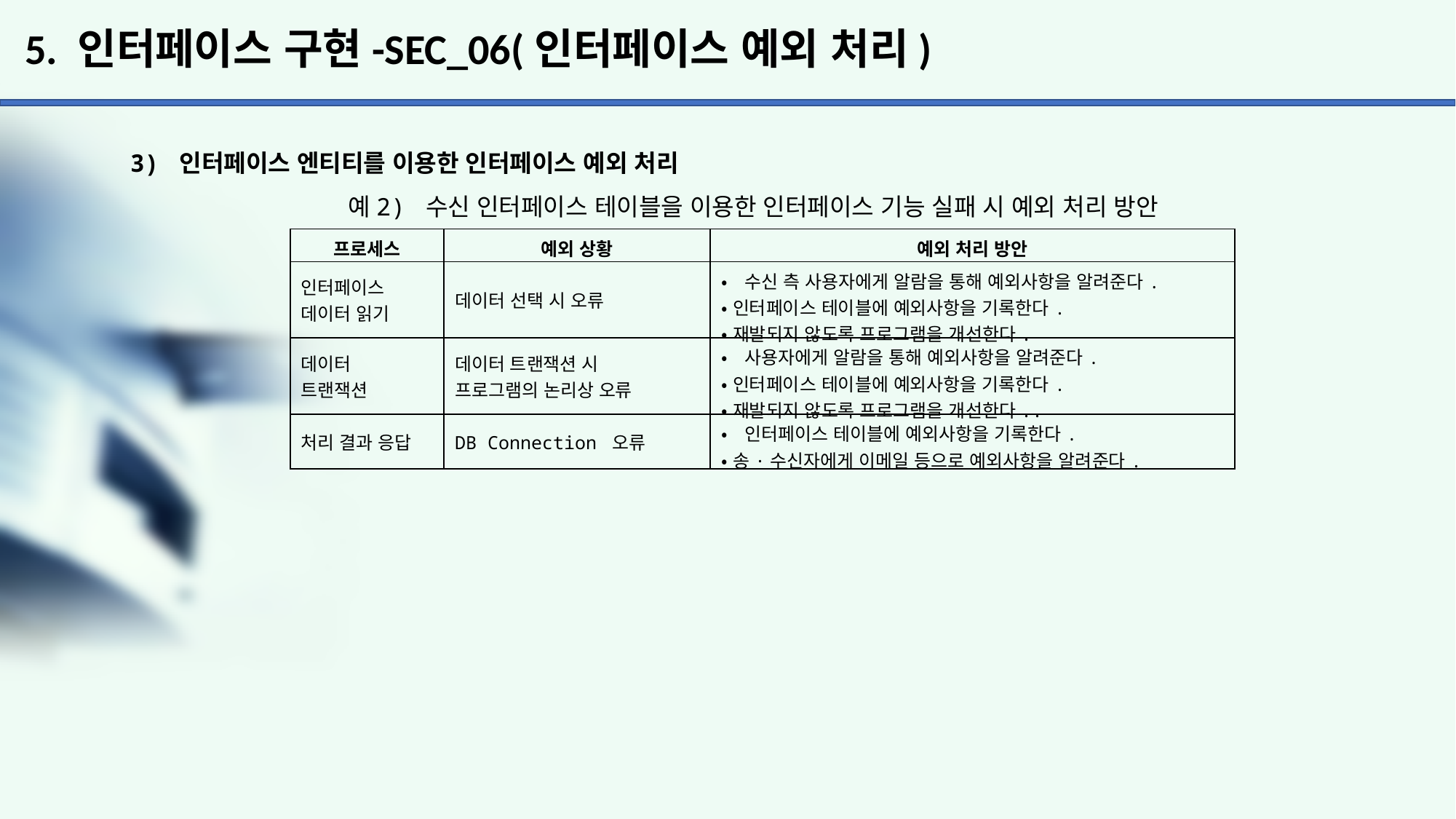

# 5. 인터페이스 구현-SEC_06(인터페이스 예외 처리)
3) 인터페이스 엔티티를 이용한 인터페이스 예외 처리
		예2) 수신 인터페이스 테이블을 이용한 인터페이스 기능 실패 시 예외 처리 방안
| 프로세스 | 예외 상황 | 예외 처리 방안 |
| --- | --- | --- |
| 인터페이스 데이터 읽기 | 데이터 선택 시 오류 | •수신 측 사용자에게 알람을 통해 예외사항을 알려준다. •인터페이스 테이블에 예외사항을 기록한다. •재발되지 않도록 프로그램을 개선한다. |
| 데이터 트랜잭션 | 데이터 트랜잭션 시 프로그램의 논리상 오류 | •사용자에게 알람을 통해 예외사항을 알려준다. •인터페이스 테이블에 예외사항을 기록한다. •재발되지 않도록 프로그램을 개선한다.. |
| 처리 결과 응답 | DB Connection 오류 | •인터페이스 테이블에 예외사항을 기록한다. •송·수신자에게 이메일 등으로 예외사항을 알려준다. |